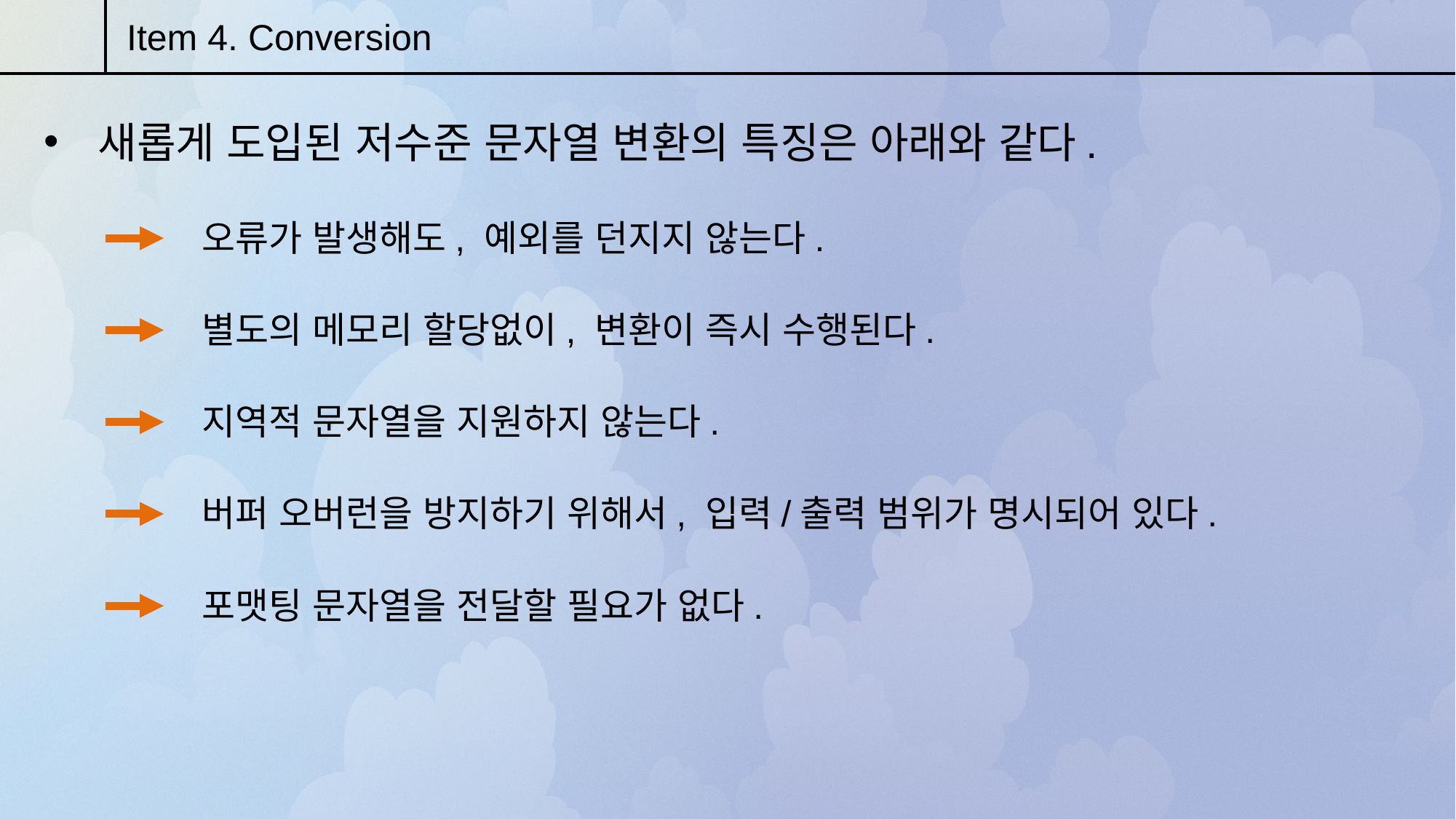

Item 4. Conversion
 새롭게 도입된 저수준 문자열 변환의 특징은 아래와 같다.
오류가 발생해도, 예외를 던지지 않는다.
별도의 메모리 할당없이, 변환이 즉시 수행된다.
지역적 문자열을 지원하지 않는다.
버퍼 오버런을 방지하기 위해서, 입력/출력 범위가 명시되어 있다.
포맷팅 문자열을 전달할 필요가 없다.